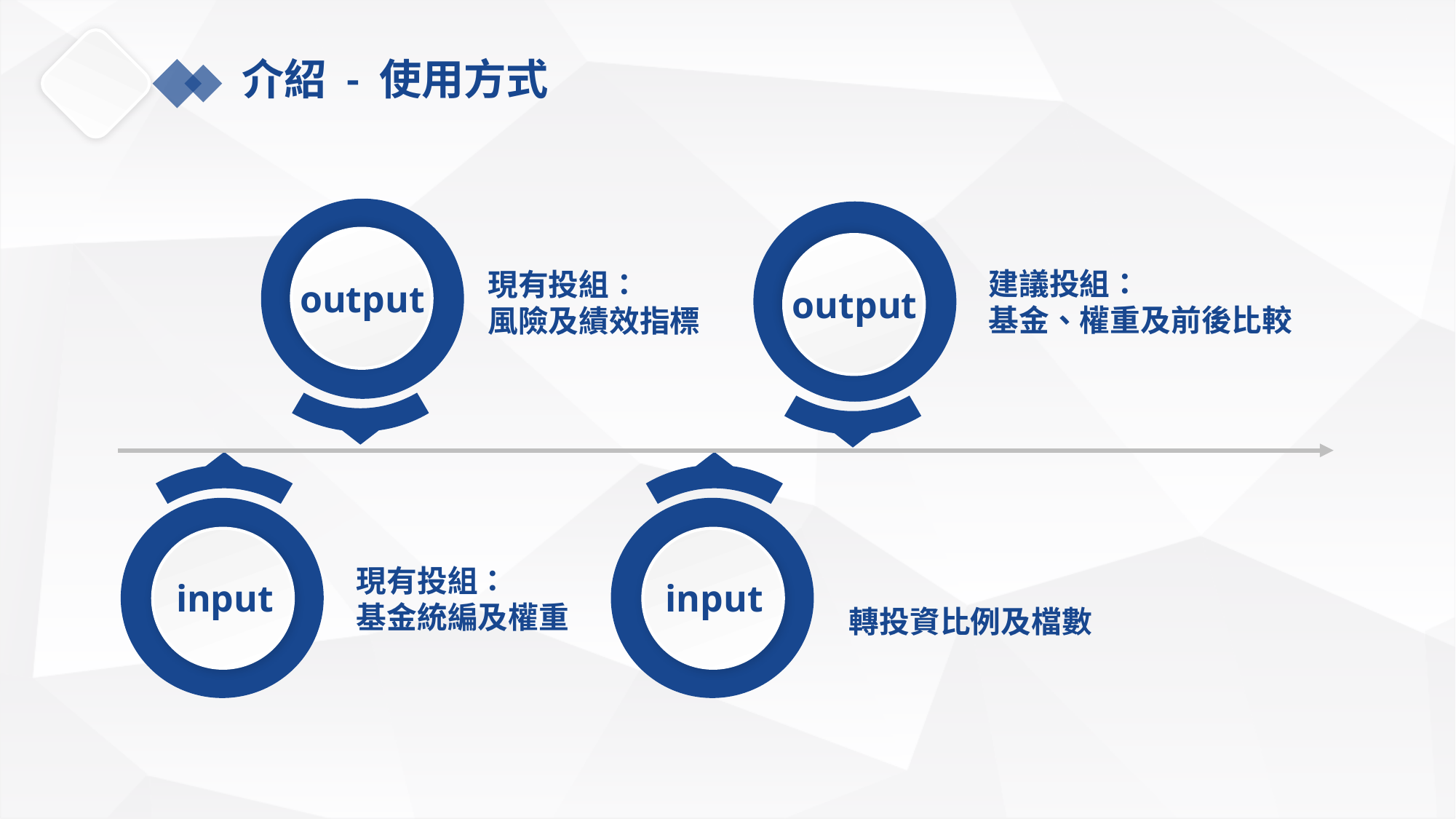

介紹 - 使用方式

建議投組：
基金、權重及前後比較

現有投組：
風險及績效指標
output
output

現有投組：
基金統編及權重
轉投資比例及檔數
input
input